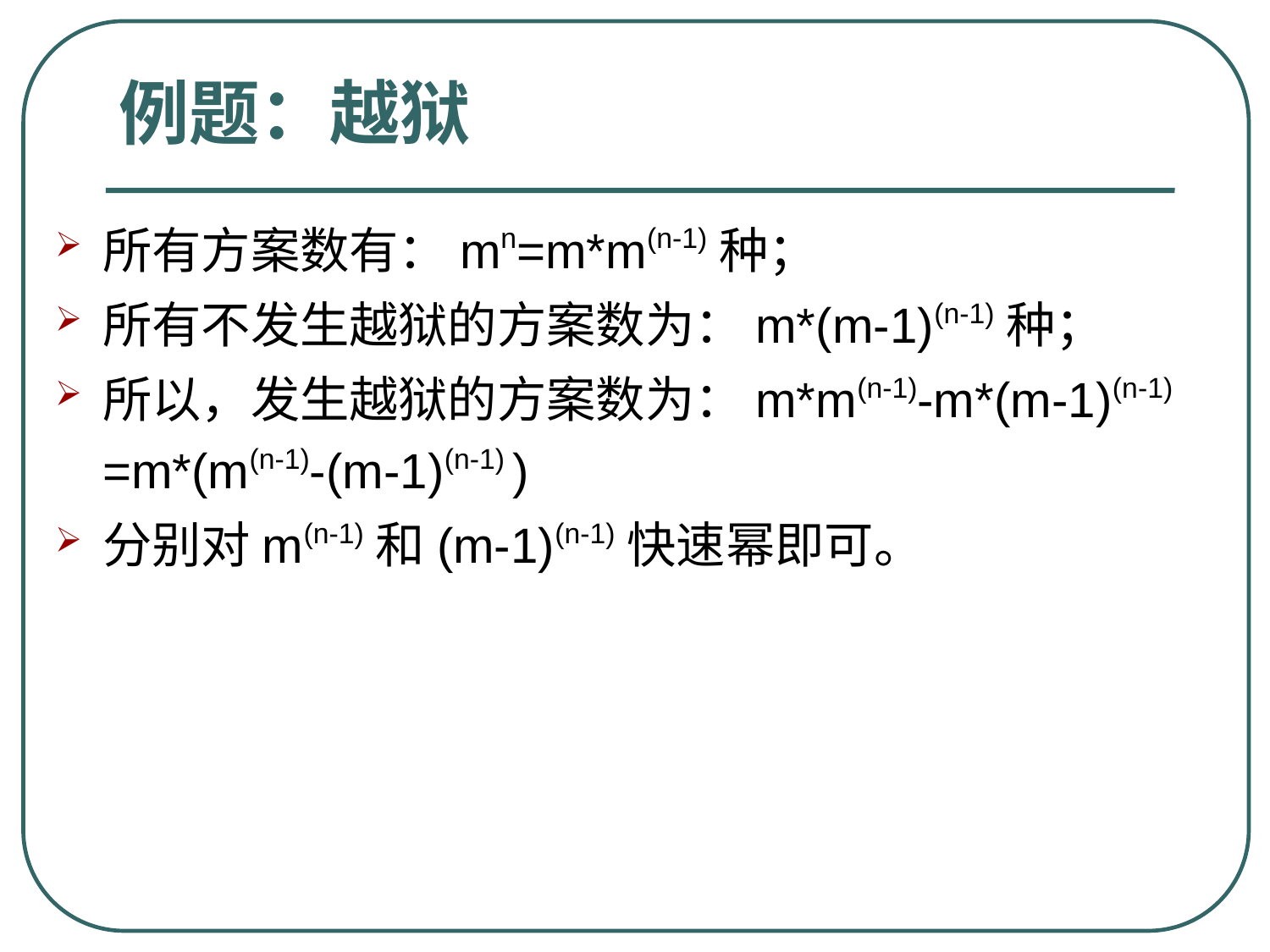

# 例题：越狱
所有方案数有：mn=m*m(n-1)种；
所有不发生越狱的方案数为：m*(m-1)(n-1)种；
所以，发生越狱的方案数为：m*m(n-1)-m*(m-1)(n-1) =m*(m(n-1)-(m-1)(n-1) )
分别对m(n-1)和(m-1)(n-1)快速幂即可。